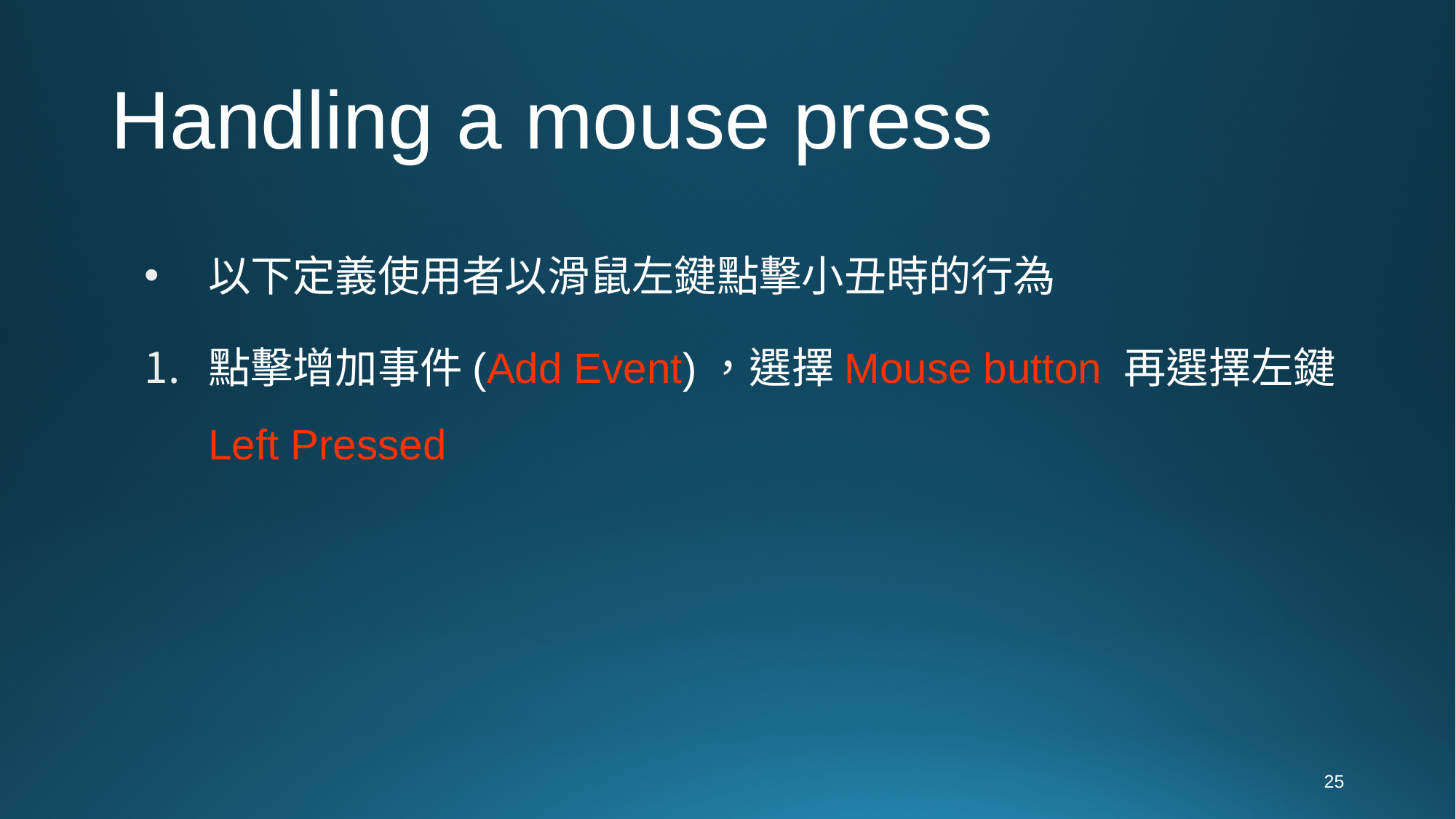

# Handling a mouse press
以下定義使用者以滑鼠左鍵點擊小丑時的行為
點擊增加事件(Add Event)，選擇Mouse button 再選擇左鍵Left Pressed
25